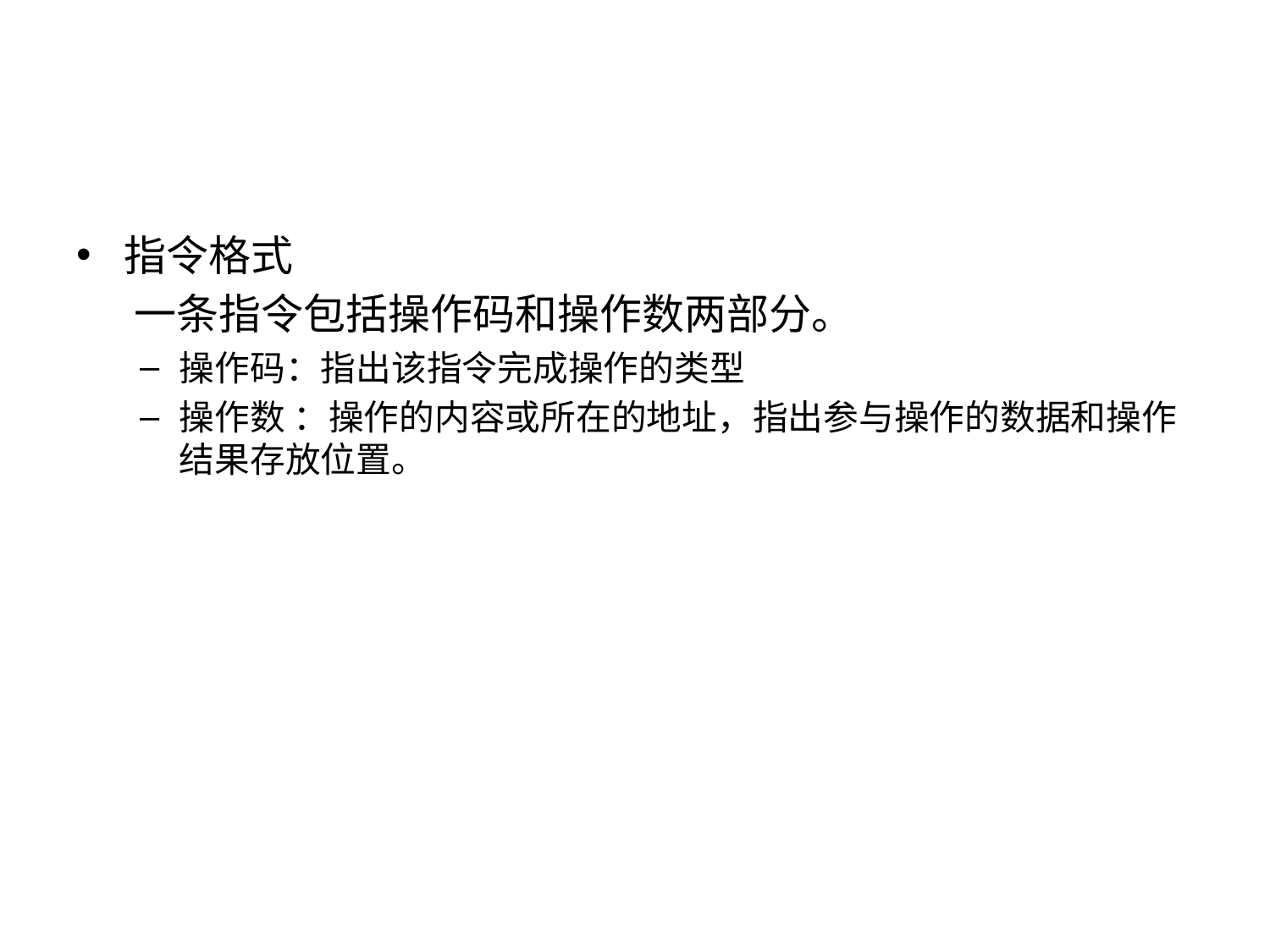

#
指令格式
     一条指令包括操作码和操作数两部分。
操作码：指出该指令完成操作的类型
操作数 ：操作的内容或所在的地址，指出参与操作的数据和操作结果存放位置。